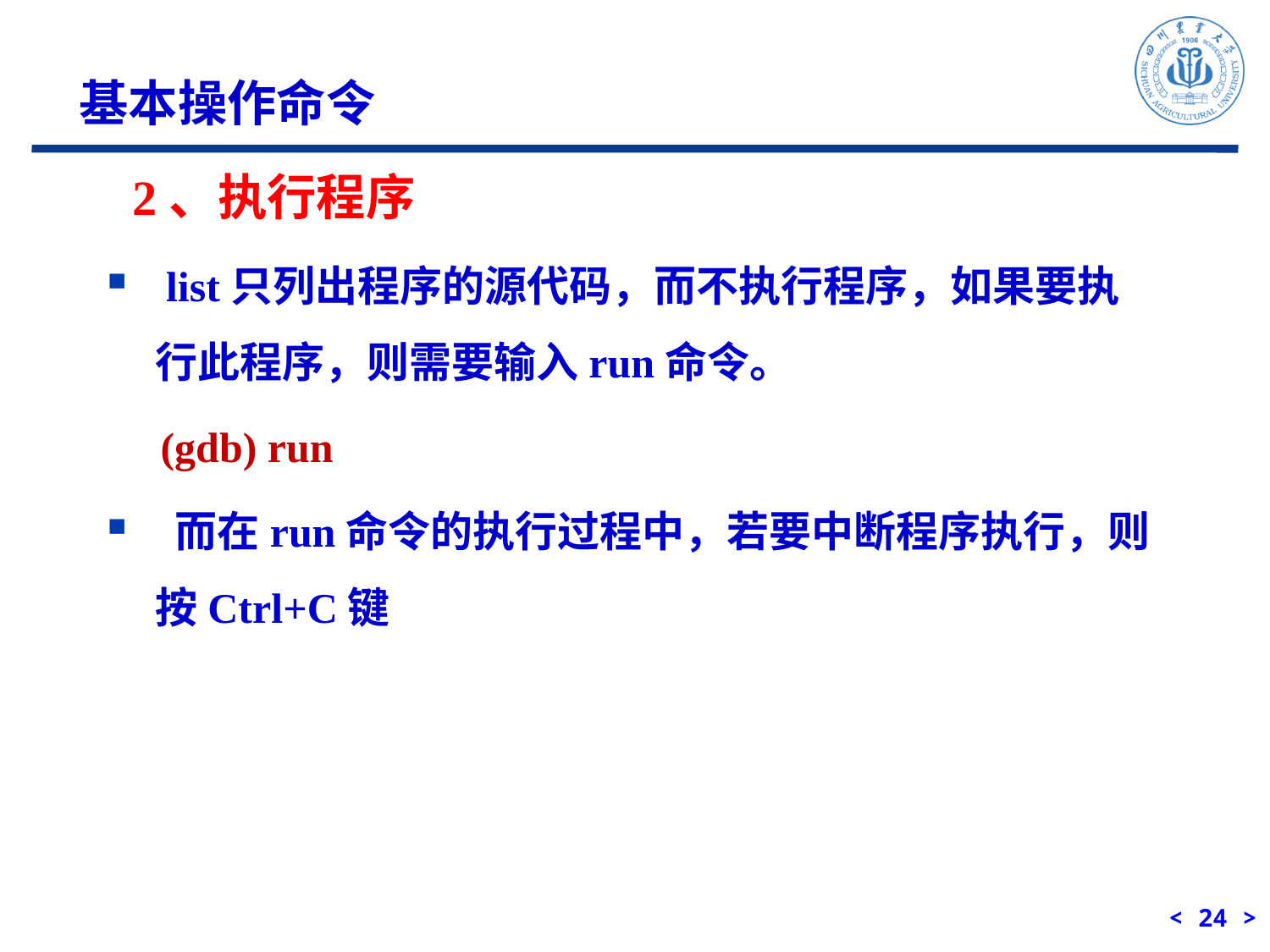

基本操作命令
  2、执行程序
 list只列出程序的源代码，而不执行程序，如果要执行此程序，则需要输入run命令。
     (gdb) run
 而在run命令的执行过程中，若要中断程序执行，则按Ctrl+C键